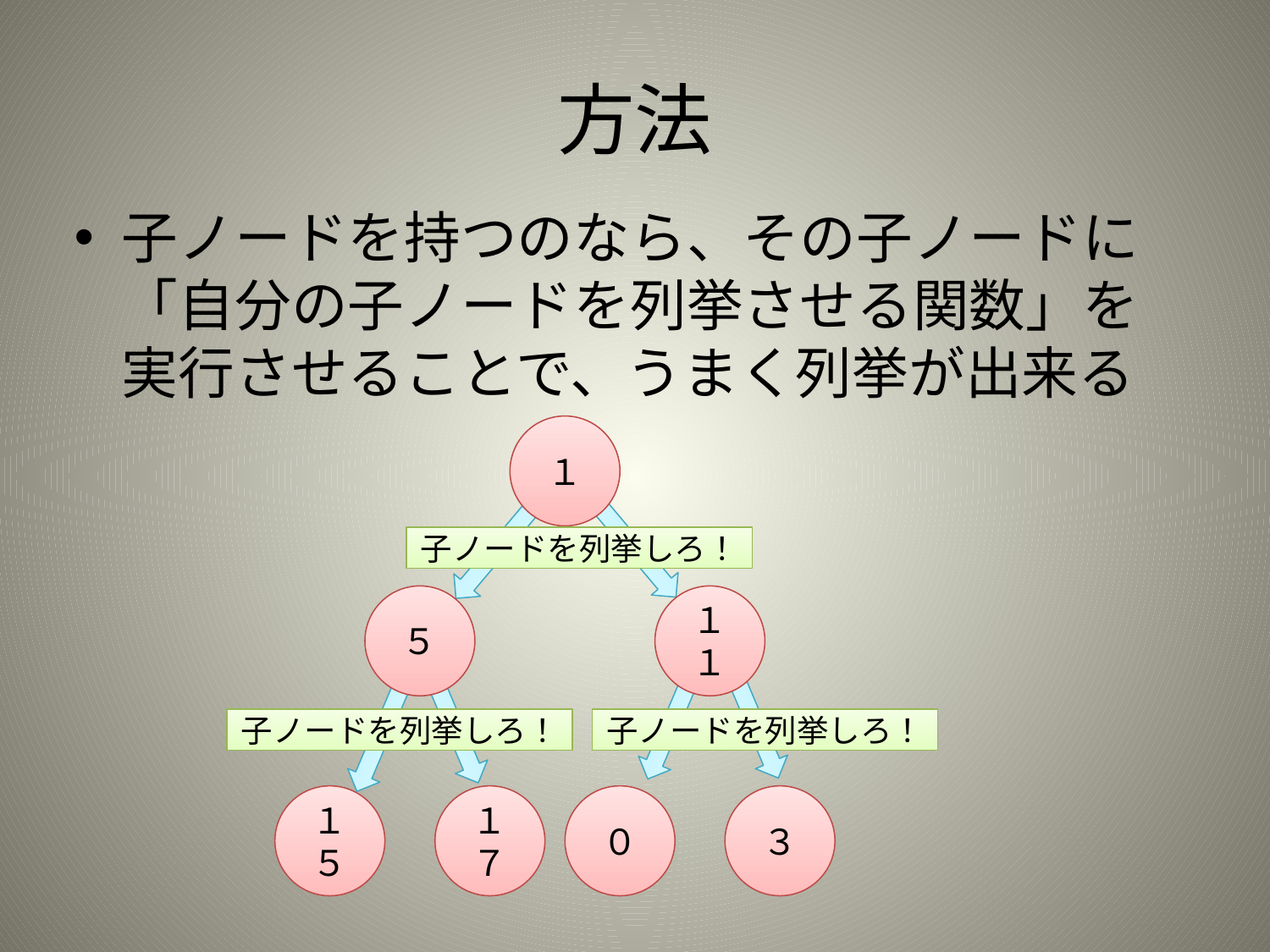

# 方法
子ノードを持つのなら、その子ノードに「自分の子ノードを列挙させる関数」を実行させることで、うまく列挙が出来る

１
子ノードを列挙しろ！

５
１１

子ノードを列挙しろ！
子ノードを列挙しろ！

１５
１７
０
３